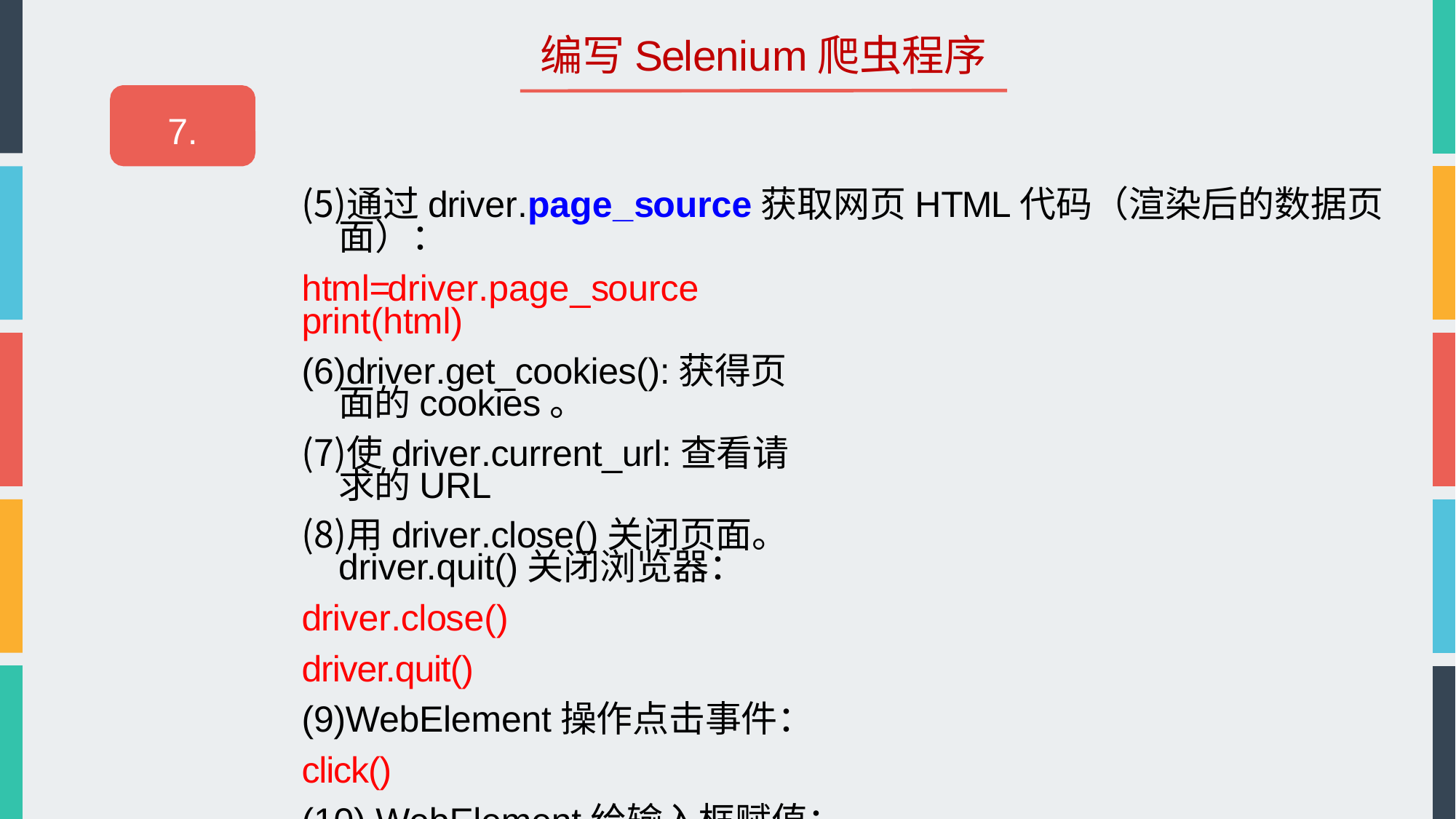

# 编写Selenium爬虫程序

7.

通过driver.page_source获取网页HTML代码（渲染后的数据页面）：
html=driver.page_source print(html)
driver.get_cookies():获得页面的cookies。
使driver.current_url:查看请求的URL
用driver.close()关闭页面。driver.quit()关闭浏览器：
driver.close()
driver.quit()
(9)WebElement操作点击事件：
click()
(10) WebElement给输入框赋值：
send_keys()